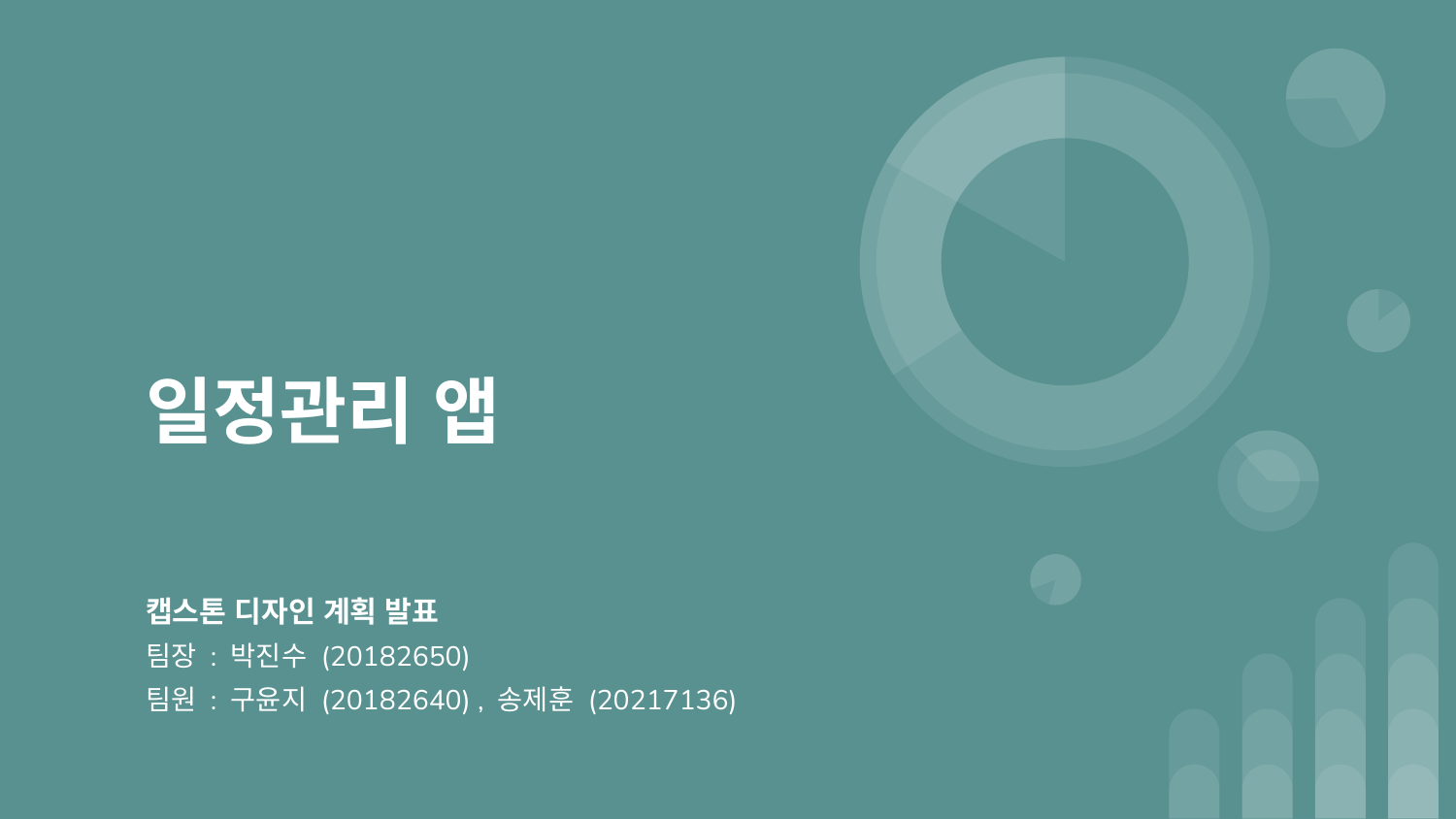

# 일정관리 앱
캡스톤 디자인 계획 발표
팀장 : 박진수 (20182650)
팀원 : 구윤지 (20182640) , 송제훈 (20217136)